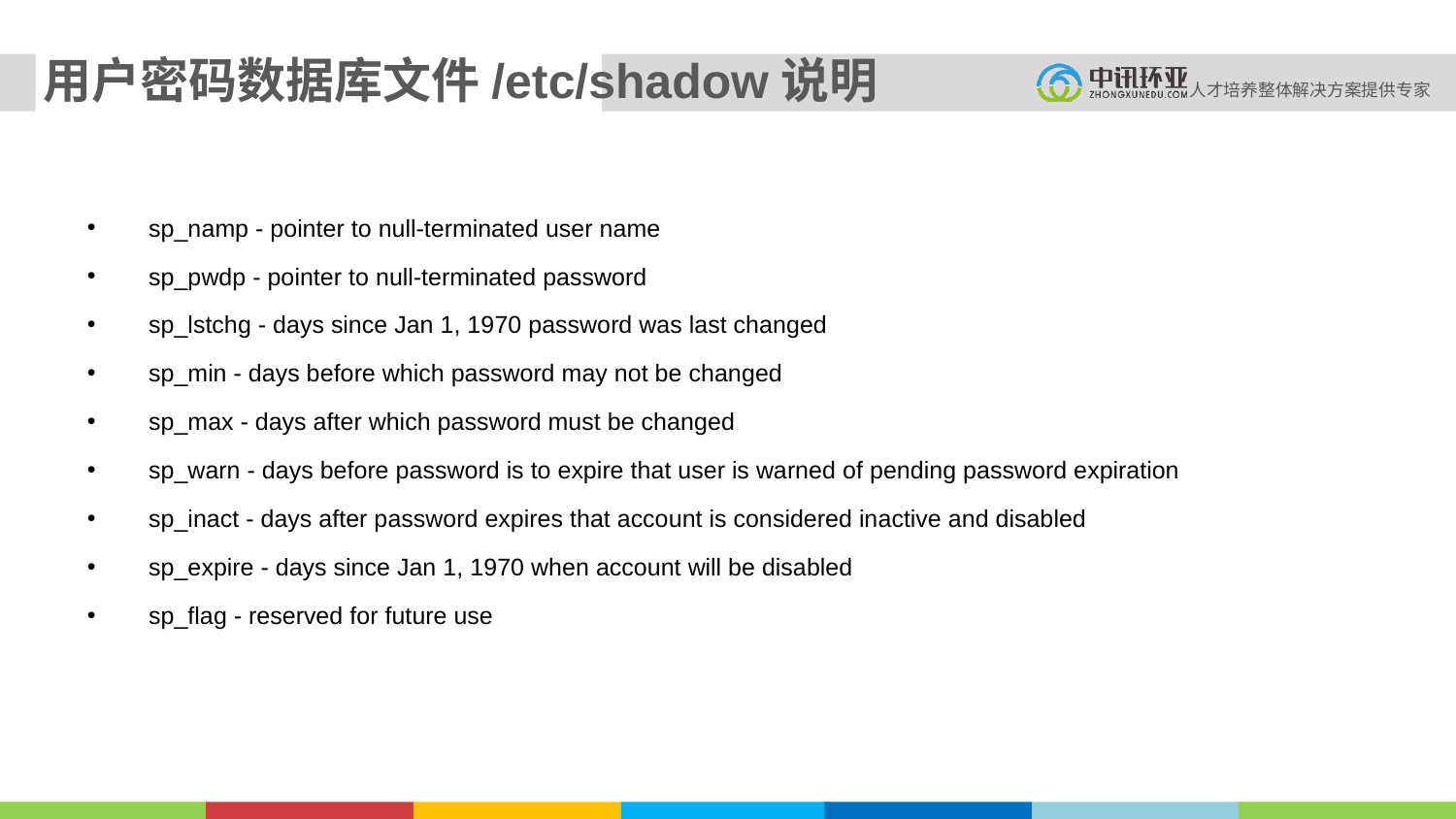

# 用户密码数据库文件/etc/shadow说明
 sp_namp - pointer to null-terminated user name
 sp_pwdp - pointer to null-terminated password
 sp_lstchg - days since Jan 1, 1970 password was last changed
 sp_min - days before which password may not be changed
 sp_max - days after which password must be changed
 sp_warn - days before password is to expire that user is warned of pending password expiration
 sp_inact - days after password expires that account is considered inactive and disabled
 sp_expire - days since Jan 1, 1970 when account will be disabled
 sp_flag - reserved for future use